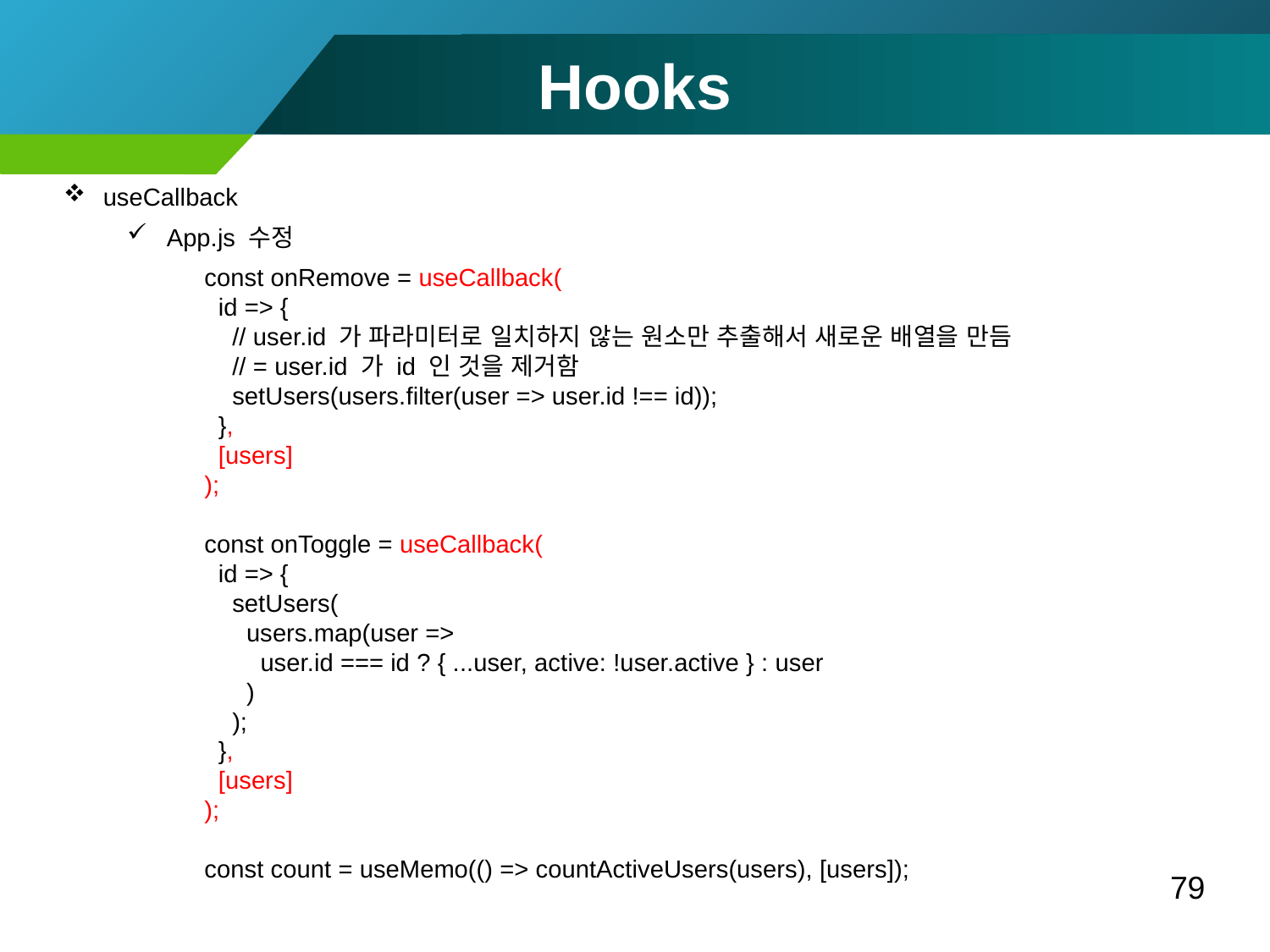

Hooks
useCallback
App.js 수정
  const onRemove = useCallback(
    id => {
      // user.id 가 파라미터로 일치하지 않는 원소만 추출해서 새로운 배열을 만듬
      // = user.id 가 id 인 것을 제거함
      setUsers(users.filter(user => user.id !== id));
    },
    [users]
  );

  const onToggle = useCallback(
    id => {
      setUsers(
        users.map(user =>
          user.id === id ? { ...user, active: !user.active } : user
        )
      );
    },
    [users]
  );

  const count = useMemo(() => countActiveUsers(users), [users]);
79